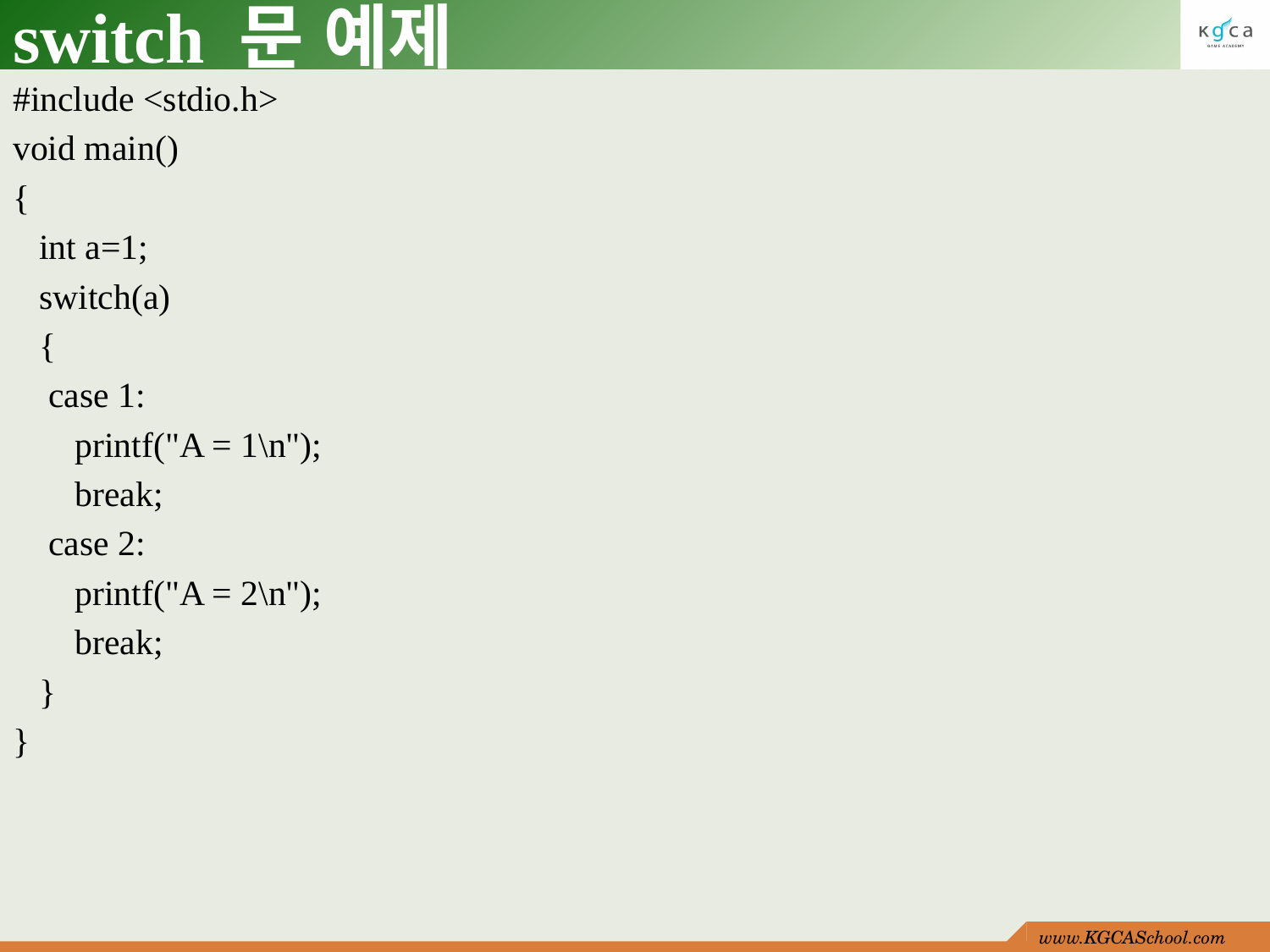

# switch 문 예제
#include <stdio.h>
void main()
{
   int a=1;
   switch(a)
   {
    case 1:
       printf("A = 1\n");
       break;
    case 2:
       printf("A = 2\n");
       break;
   }
}